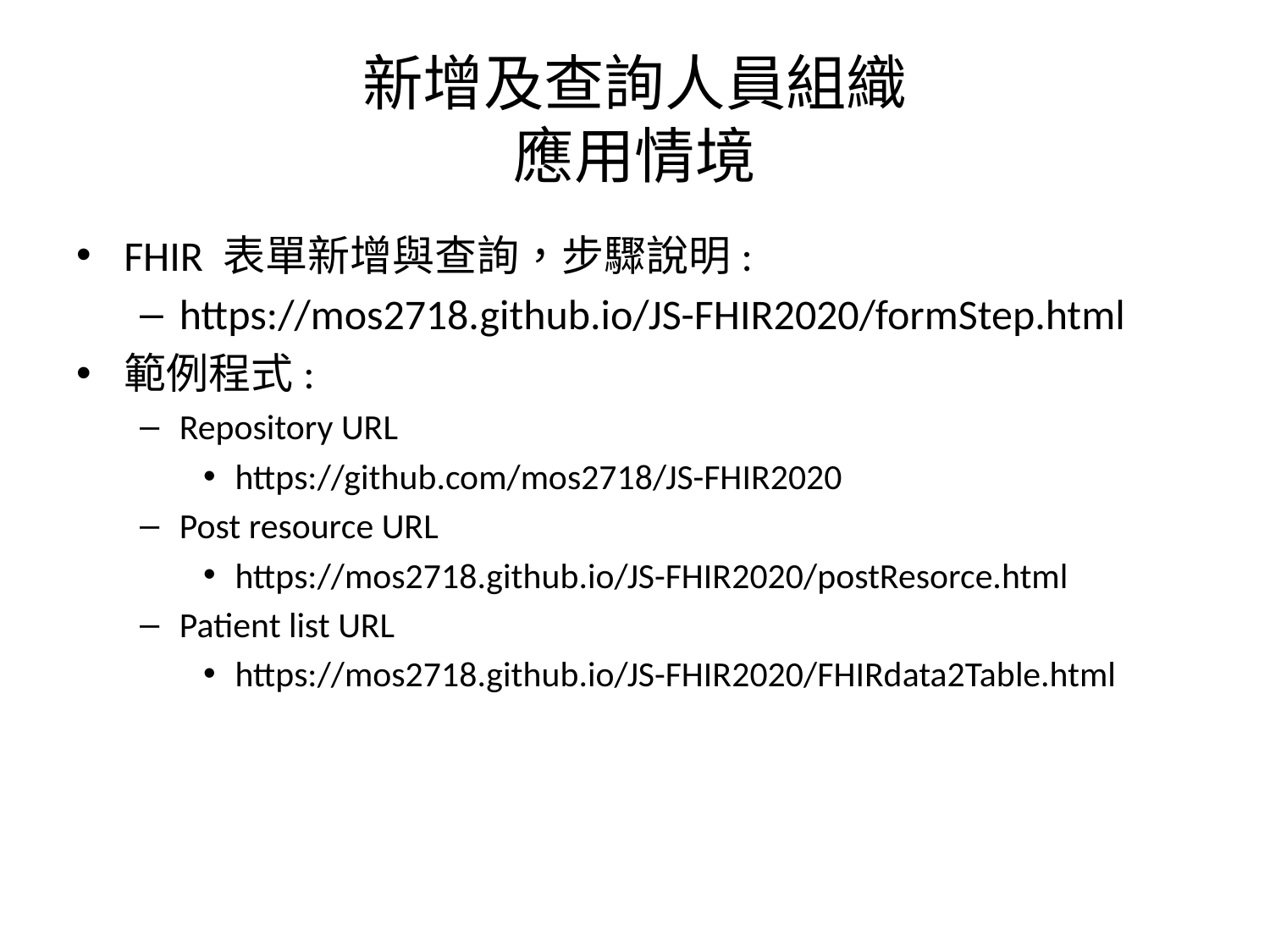

# 新增及查詢人員組織 應用情境
FHIR 表單新增與查詢，步驟說明:
https://mos2718.github.io/JS-FHIR2020/formStep.html
範例程式:
Repository URL
https://github.com/mos2718/JS-FHIR2020
Post resource URL
https://mos2718.github.io/JS-FHIR2020/postResorce.html
Patient list URL
https://mos2718.github.io/JS-FHIR2020/FHIRdata2Table.html